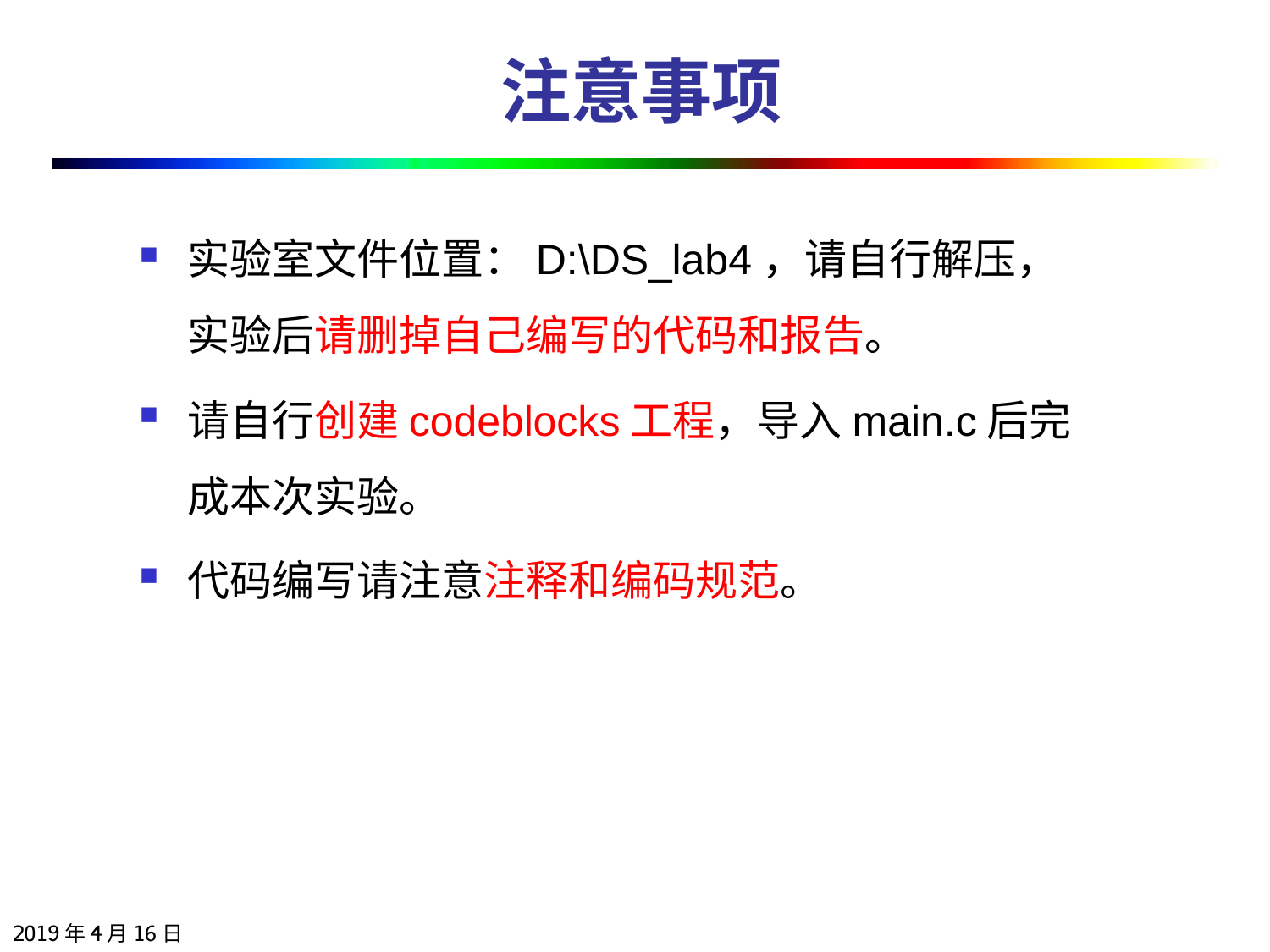

# 注意事项
实验室文件位置：D:\DS_lab4，请自行解压， 实验后请删掉自己编写的代码和报告。
请自行创建codeblocks工程，导入main.c后完成本次实验。
代码编写请注意注释和编码规范。
2019年4月16日